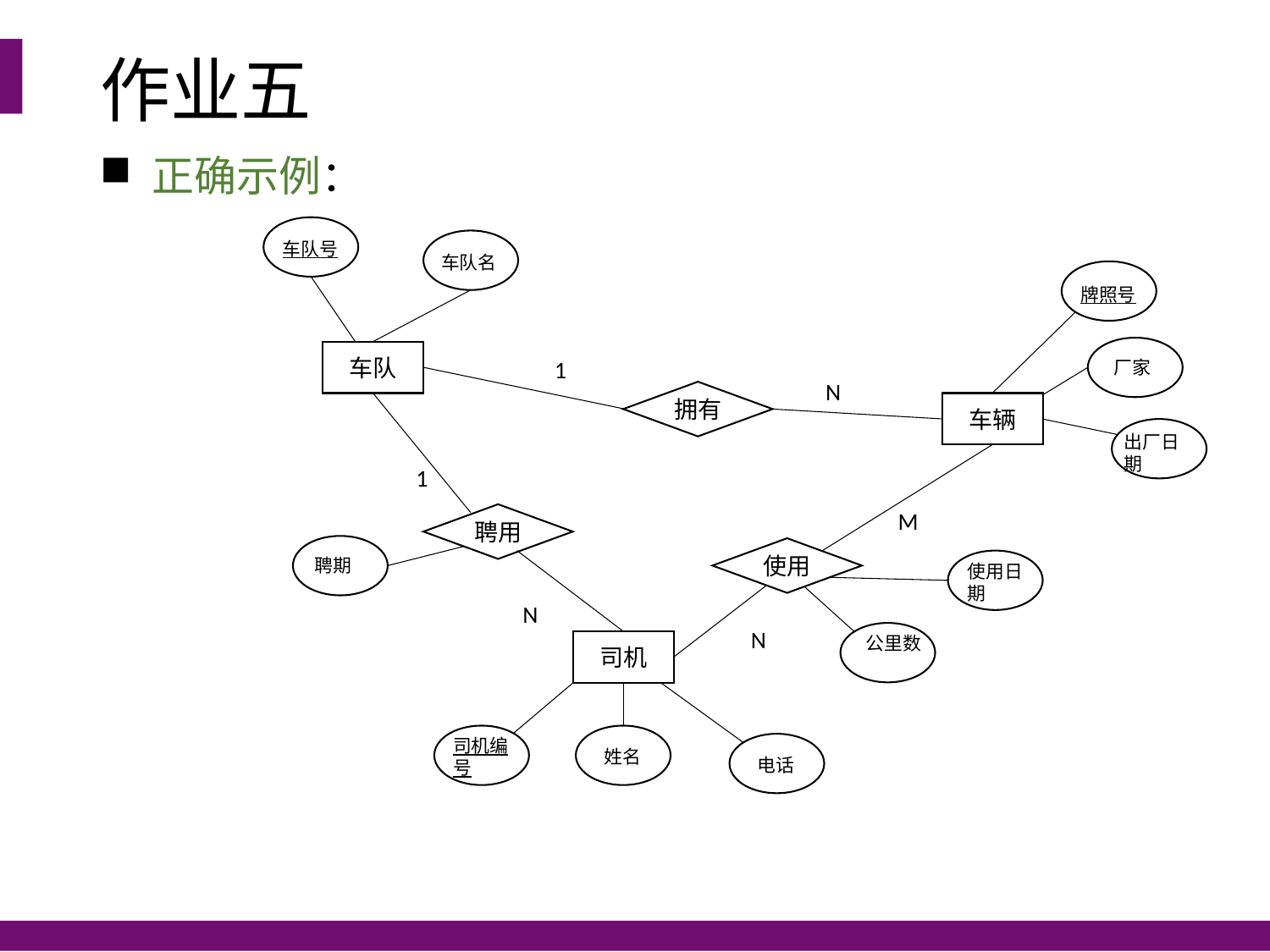

作业五
 正确示例：

车队号
车队名

牌照号

车队
1
厂家
N
拥有
车辆

出厂日期
1
M
聘用

使用
聘期

使用日期
N
N

公里数
司机

司机编号

姓名
电话
24